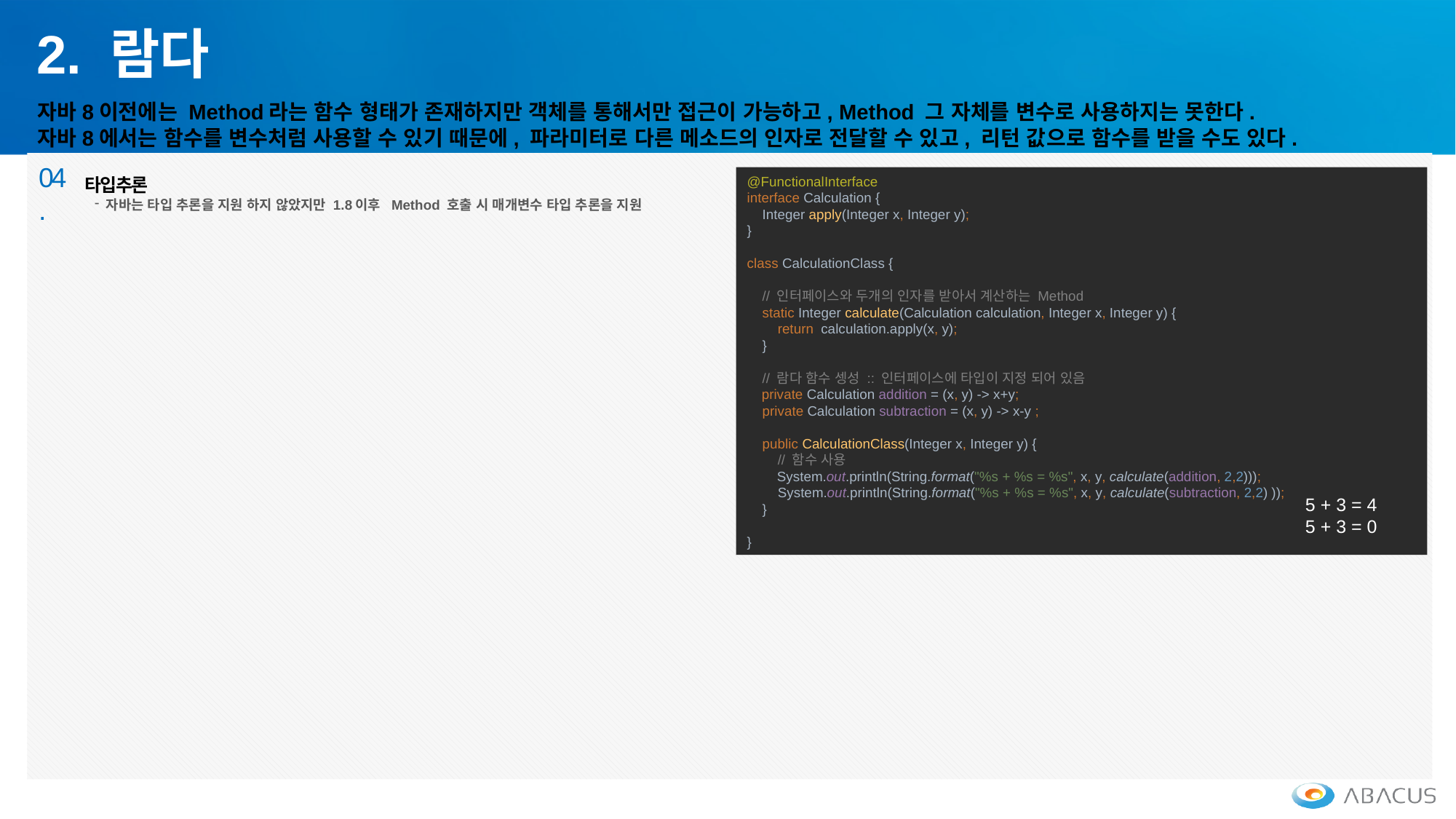

2. 람다
자바8이전에는 Method라는 함수 형태가 존재하지만 객체를 통해서만 접근이 가능하고, Method 그 자체를 변수로 사용하지는 못한다.
자바8에서는 함수를 변수처럼 사용할 수 있기 때문에, 파라미터로 다른 메소드의 인자로 전달할 수 있고, 리턴 값으로 함수를 받을 수도 있다.

04.
타입추론
자바는 타입 추론을 지원 하지 않았지만 1.8이후  Method 호출 시 매개변수 타입 추론을 지원
@FunctionalInterface
interface Calculation {
    Integer apply(Integer x, Integer y);
}
class CalculationClass {
    // 인터페이스와 두개의 인자를 받아서 계산하는 Method
    static Integer calculate(Calculation calculation, Integer x, Integer y) {
        return  calculation.apply(x, y);
    }
    // 람다 함수 셍성 :: 인터페이스에 타입이 지정 되어 있음
   private Calculation addition = (x, y) -> x+y;
    private Calculation subtraction = (x, y) -> x-y ;
    public CalculationClass(Integer x, Integer y) {
        // 함수 사용
       System.out.println(String.format("%s + %s = %s", x, y, calculate(addition, 2,2)));
        System.out.println(String.format("%s + %s = %s", x, y, calculate(subtraction, 2,2) ));
    }
}
5 + 3 = 4
5 + 3 = 0